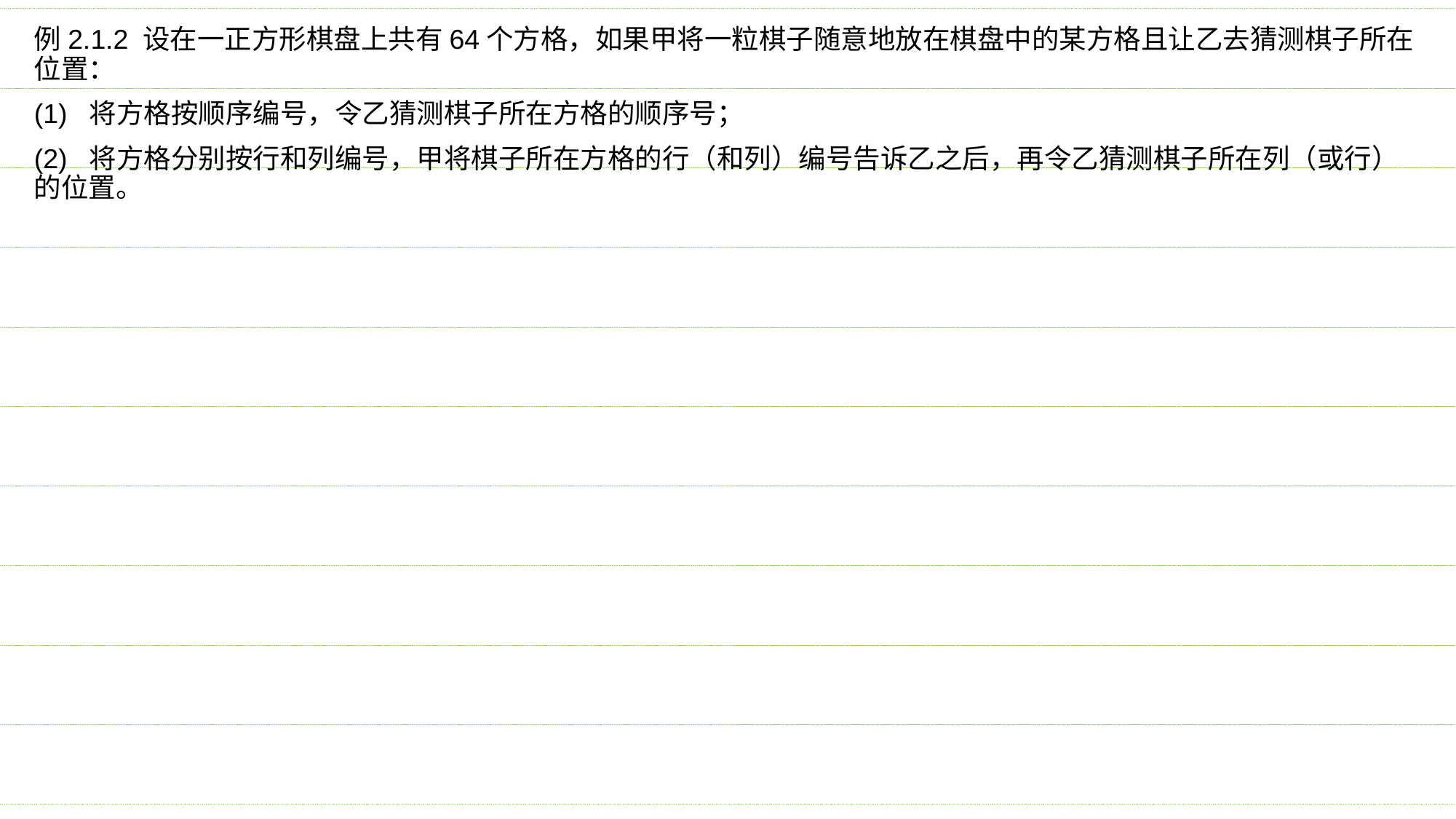

例2.1.2 设在一正方形棋盘上共有64个方格，如果甲将一粒棋子随意地放在棋盘中的某方格且让乙去猜测棋子所在位置：
(1)  将方格按顺序编号，令乙猜测棋子所在方格的顺序号；
(2)  将方格分别按行和列编号，甲将棋子所在方格的行（和列）编号告诉乙之后，再令乙猜测棋子所在列（或行）的位置。